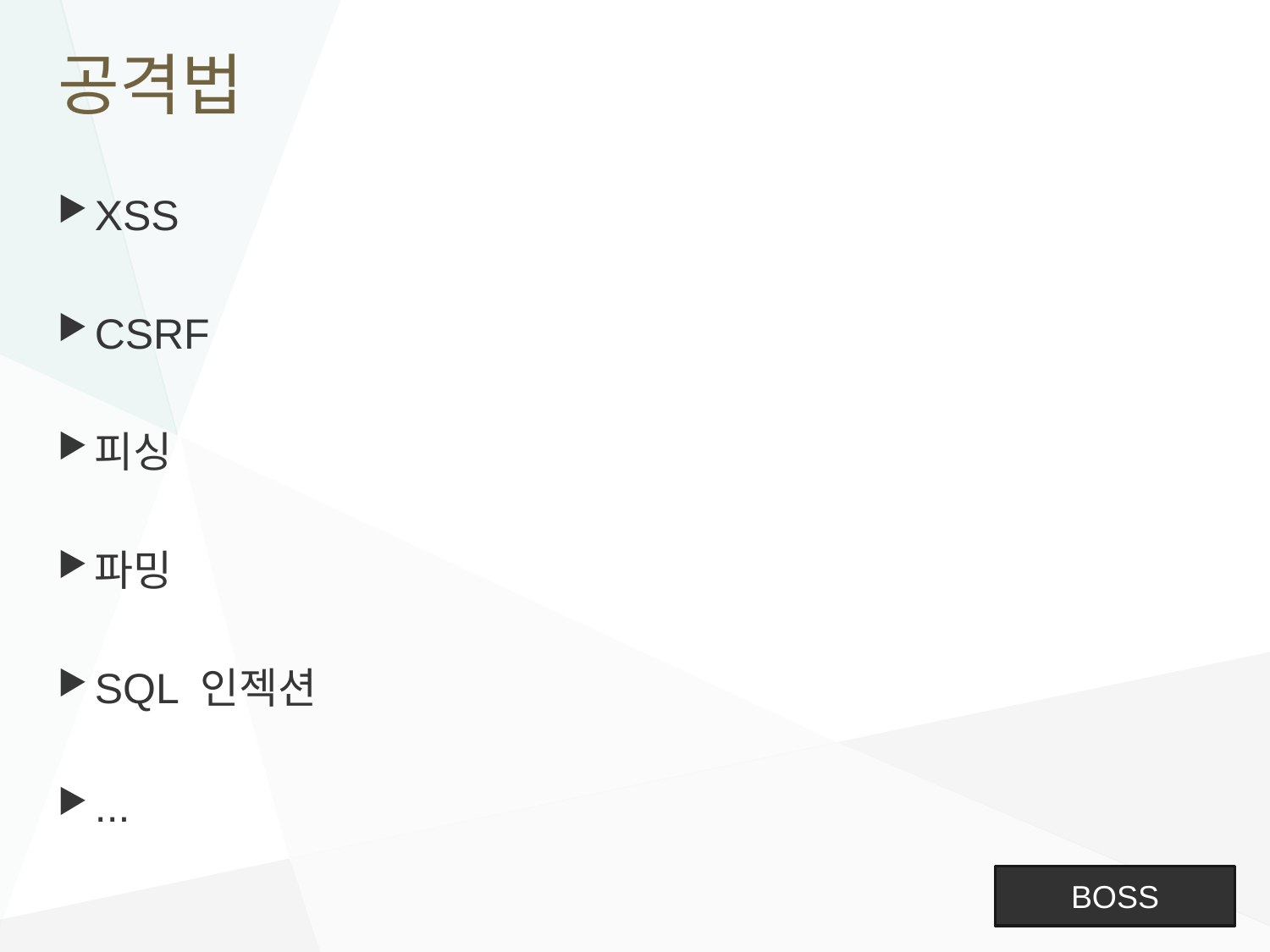

# 공격법
XSS

CSRF

피싱

파밍

SQL 인젝션

...
BOSS